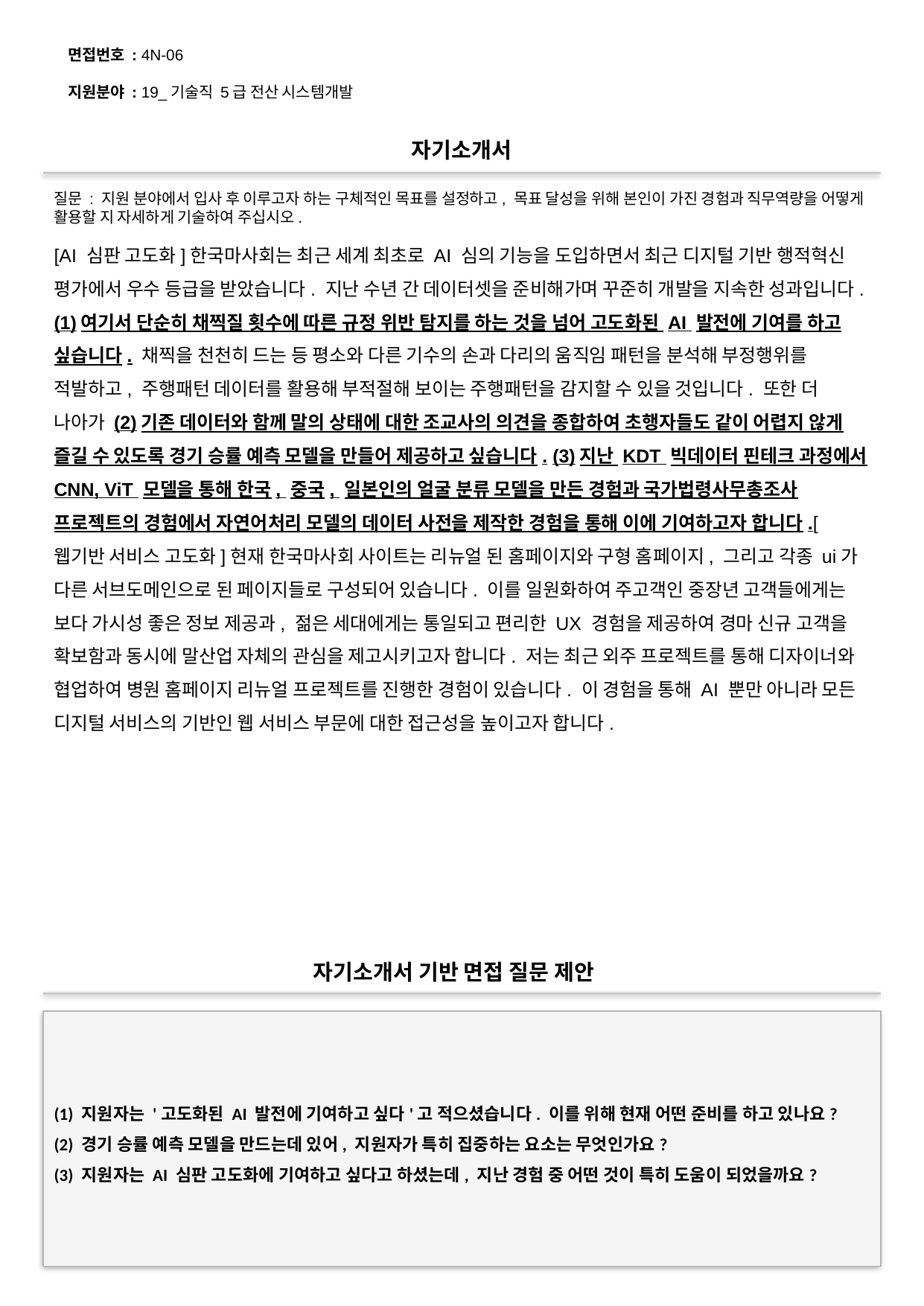

면접번호 : 4N-06

지원분야 : 19_기술직 5급 전산 시스템개발
#

자기소개서

질문 : 지원 분야에서 입사 후 이루고자 하는 구체적인 목표를 설정하고, 목표 달성을 위해 본인이 가진 경험과 직무역량을 어떻게 활용할 지 자세하게 기술하여 주십시오.

[AI 심판 고도화]한국마사회는 최근 세계 최초로 AI 심의 기능을 도입하면서 최근 디지털 기반 행적혁신 평가에서 우수 등급을 받았습니다. 지난 수년 간 데이터셋을 준비해가며 꾸준히 개발을 지속한 성과입니다. (1)여기서 단순히 채찍질 횟수에 따른 규정 위반 탐지를 하는 것을 넘어 고도화된 AI 발전에 기여를 하고 싶습니다. 채찍을 천천히 드는 등 평소와 다른 기수의 손과 다리의 움직임 패턴을 분석해 부정행위를 적발하고, 주행패턴 데이터를 활용해 부적절해 보이는 주행패턴을 감지할 수 있을 것입니다. 또한 더 나아가 (2)기존 데이터와 함께 말의 상태에 대한 조교사의 의견을 종합하여 초행자들도 같이 어렵지 않게 즐길 수 있도록 경기 승률 예측 모델을 만들어 제공하고 싶습니다. (3)지난 KDT 빅데이터 핀테크 과정에서 CNN, ViT 모델을 통해 한국, 중국, 일본인의 얼굴 분류 모델을 만든 경험과 국가법령사무총조사 프로젝트의 경험에서 자연어처리 모델의 데이터 사전을 제작한 경험을 통해 이에 기여하고자 합니다.[웹기반 서비스 고도화]현재 한국마사회 사이트는 리뉴얼 된 홈페이지와 구형 홈페이지, 그리고 각종 ui가 다른 서브도메인으로 된 페이지들로 구성되어 있습니다. 이를 일원화하여 주고객인 중장년 고객들에게는 보다 가시성 좋은 정보 제공과, 젊은 세대에게는 통일되고 편리한 UX 경험을 제공하여 경마 신규 고객을 확보함과 동시에 말산업 자체의 관심을 제고시키고자 합니다. 저는 최근 외주 프로젝트를 통해 디자이너와 협업하여 병원 홈페이지 리뉴얼 프로젝트를 진행한 경험이 있습니다. 이 경험을 통해 AI 뿐만 아니라 모든 디지털 서비스의 기반인 웹 서비스 부문에 대한 접근성을 높이고자 합니다.

자기소개서 기반 면접 질문 제안

(1) 지원자는 '고도화된 AI 발전에 기여하고 싶다'고 적으셨습니다. 이를 위해 현재 어떤 준비를 하고 있나요?
(2) 경기 승률 예측 모델을 만드는데 있어, 지원자가 특히 집중하는 요소는 무엇인가요?
(3) 지원자는 AI 심판 고도화에 기여하고 싶다고 하셨는데, 지난 경험 중 어떤 것이 특히 도움이 되었을까요?